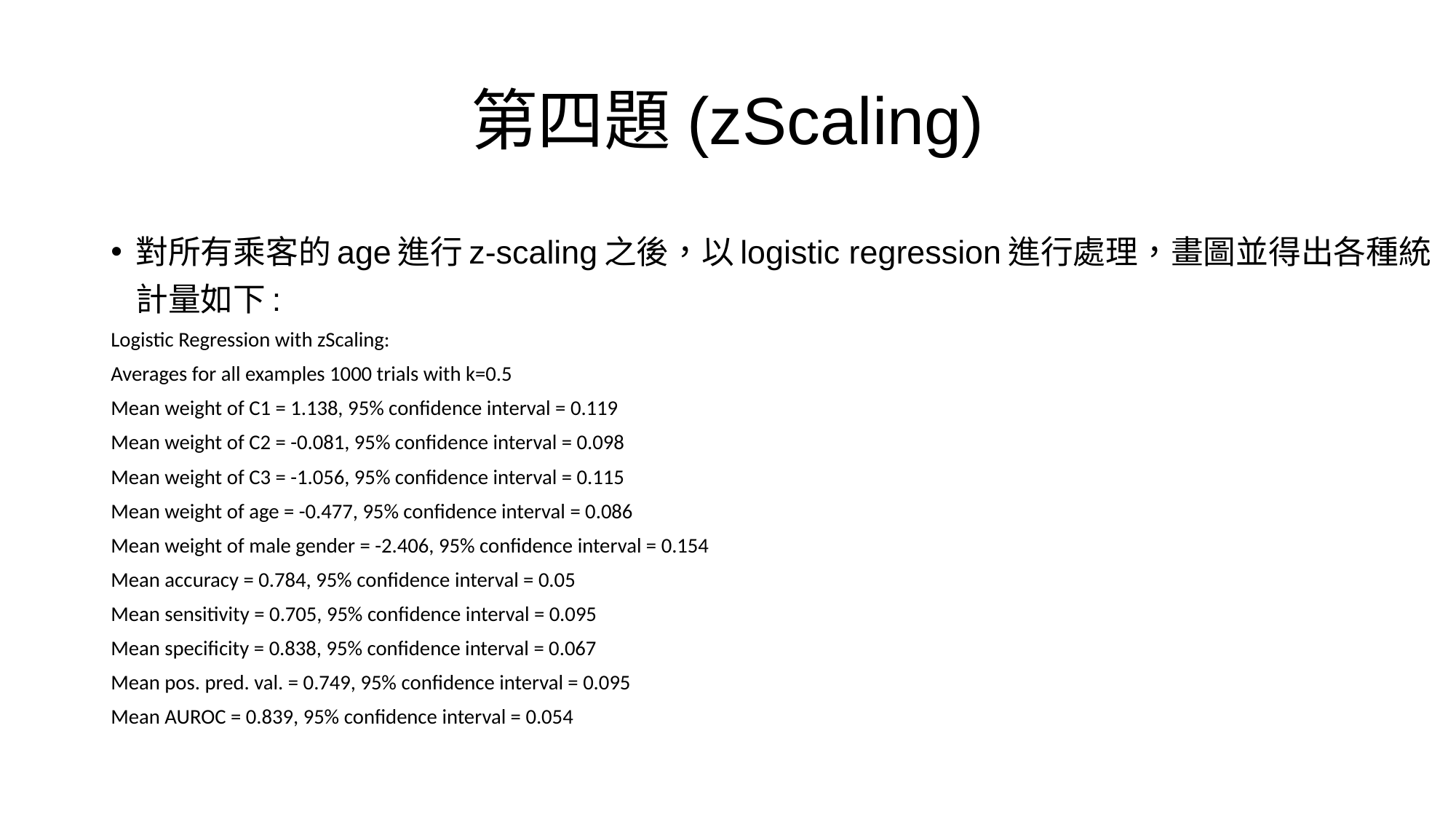

# 第四題(zScaling)
對所有乘客的age進行z-scaling之後，以logistic regression進行處理，畫圖並得出各種統計量如下:
Logistic Regression with zScaling:
Averages for all examples 1000 trials with k=0.5
Mean weight of C1 = 1.138, 95% confidence interval = 0.119
Mean weight of C2 = -0.081, 95% confidence interval = 0.098
Mean weight of C3 = -1.056, 95% confidence interval = 0.115
Mean weight of age = -0.477, 95% confidence interval = 0.086
Mean weight of male gender = -2.406, 95% confidence interval = 0.154
Mean accuracy = 0.784, 95% confidence interval = 0.05
Mean sensitivity = 0.705, 95% confidence interval = 0.095
Mean specificity = 0.838, 95% confidence interval = 0.067
Mean pos. pred. val. = 0.749, 95% confidence interval = 0.095
Mean AUROC = 0.839, 95% confidence interval = 0.054